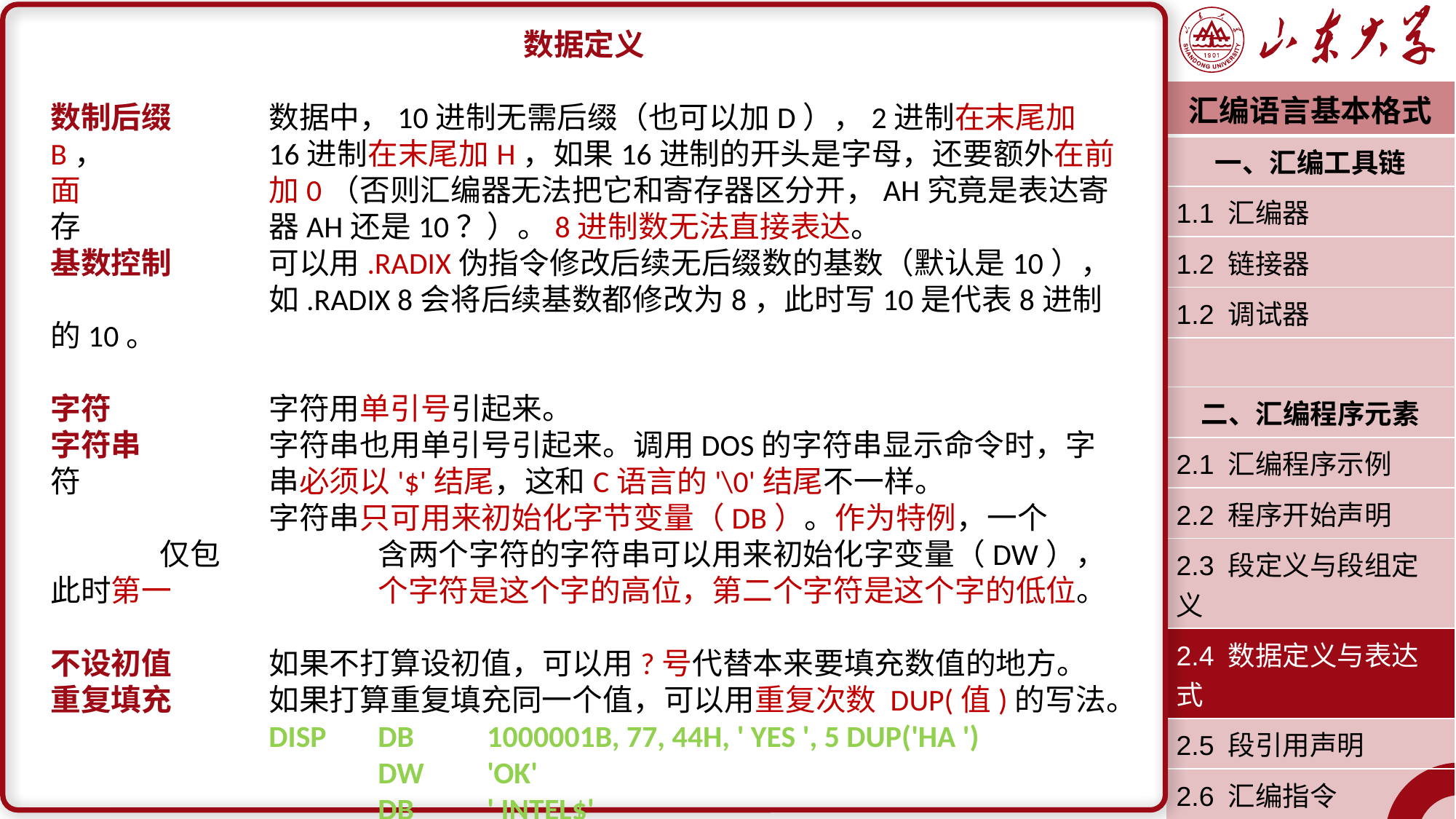

数据定义

数制后缀	数据中，10进制无需后缀（也可以加D），2进制在末尾加B，		16进制在末尾加H，如果16进制的开头是字母，还要额外在前面		加0（否则汇编器无法把它和寄存器区分开，AH究竟是表达寄存		器AH还是10？）。8进制数无法直接表达。
基数控制	可以用.RADIX伪指令修改后续无后缀数的基数（默认是10），		如.RADIX 8会将后续基数都修改为8，此时写10是代表8进制的10。

字符		字符用单引号引起来。
字符串		字符串也用单引号引起来。调用DOS的字符串显示命令时，字符		串必须以'$'结尾，这和C语言的'\0'结尾不一样。
		字符串只可用来初始化字节变量（DB）。作为特例，一个	仅包		含两个字符的字符串可以用来初始化字变量（DW），此时第一		个字符是这个字的高位，第二个字符是这个字的低位。

不设初值	如果不打算设初值，可以用?号代替本来要填充数值的地方。
重复填充	如果打算重复填充同一个值，可以用重复次数 DUP(值)的写法。
		DISP	DB	1000001B, 77, 44H, ' YES ', 5 DUP('HA ')
			DW	'OK'
			DB	' INTEL$'
| 汇编语言基本格式 |
| --- |
| 一、汇编工具链 |
| 1.1 汇编器 |
| 1.2 链接器 |
| 1.2 调试器 |
|  |
| 二、汇编程序元素 |
| 2.1 汇编程序示例 |
| 2.2 程序开始声明 |
| 2.3 段定义与段组定义 |
| 2.4 数据定义与表达式 |
| 2.5 段引用声明 |
| 2.6 汇编指令 |
| 2.7 程序结束声明 |
| 潘润宇 2022.09 |